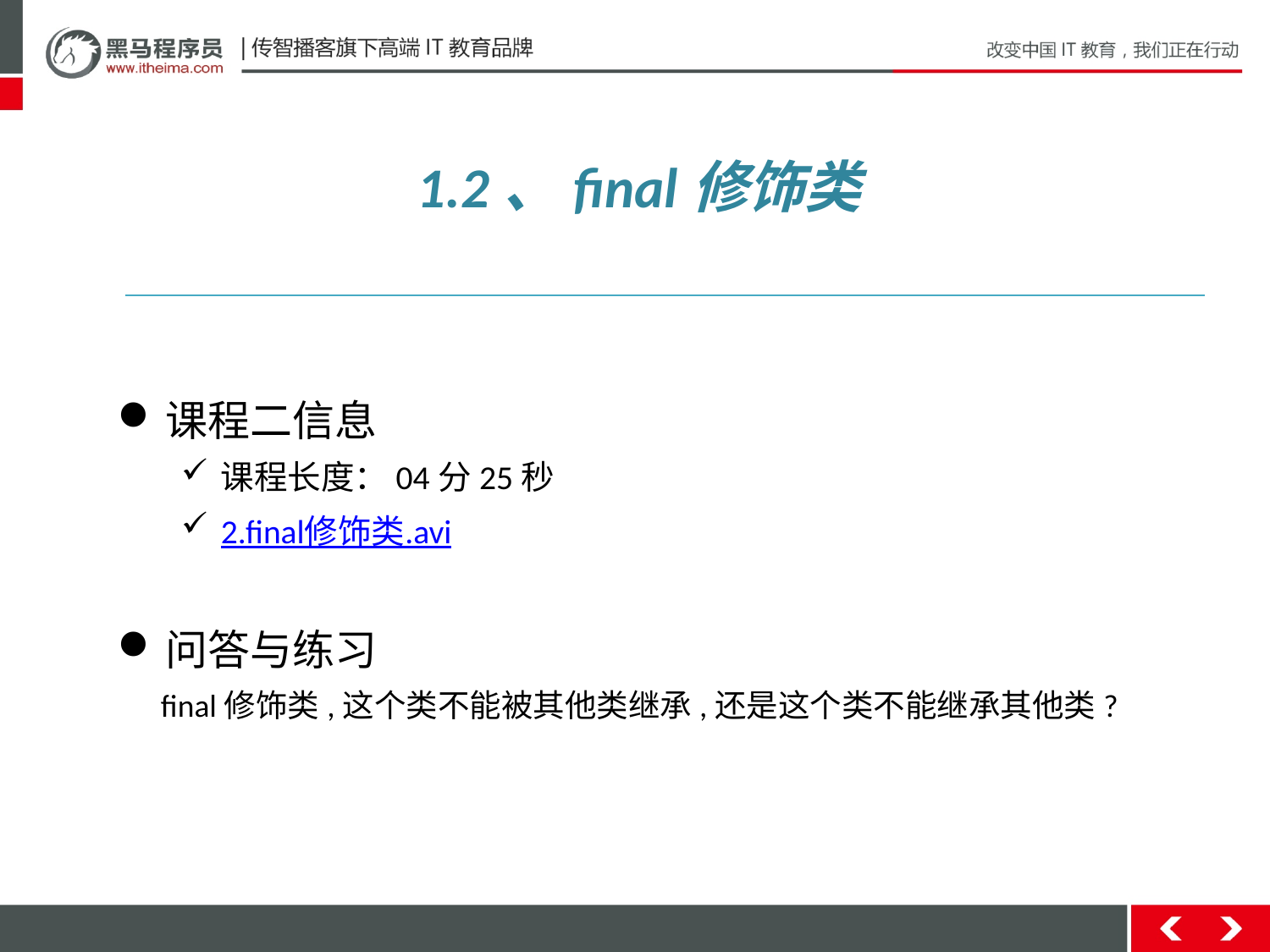

1.2、final修饰类

课程二信息
课程长度：04分25秒
2.final修饰类.avi

问答与练习
      final修饰类,这个类不能被其他类继承,还是这个类不能继承其他类?